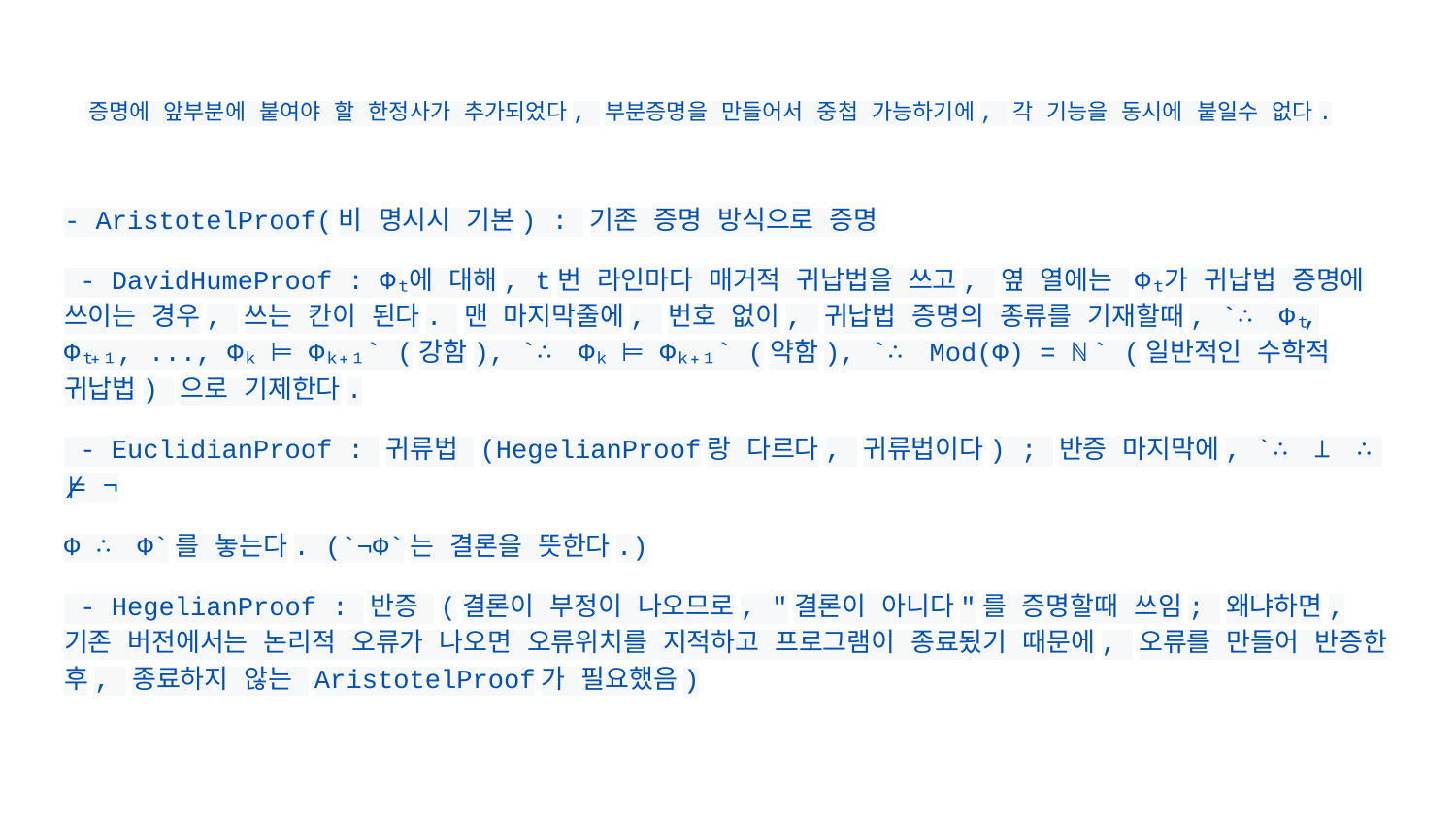

# 증명에 앞부분에 붙여야 할 한정사가 추가되었다, 부분증명을 만들어서 중첩 가능하기에, 각 기능을 동시에 붙일수 없다.
- AristotelProof(비 명시시 기본) : 기존 증명 방식으로 증명
 - DavidHumeProof : Φₜ에 대해, t번 라인마다 매거적 귀납법을 쓰고, 옆 열에는 Φₜ가 귀납법 증명에 쓰이는 경우, 쓰는 칸이 된다. 맨 마지막줄에, 번호 없이, 귀납법 증명의 종류를 기재할때, `∴ Φₜ, Φₜ₊₁, ..., Φₖ ⊨ Φₖ₊₁` (강함), `∴ Φₖ ⊨ Φₖ₊₁` (약함), `∴ Mod(Φ) = ℕ` (일반적인 수학적 귀납법) 으로 기제한다.
 - EuclidianProof : 귀류법 (HegelianProof랑 다르다, 귀류법이다) ; 반증 마지막에, `∴ ⊥ ∴ ⊭ ¬
Φ ∴ Φ`를 놓는다. (`¬Φ`는 결론을 뜻한다.)
 - HegelianProof : 반증 (결론이 부정이 나오므로, "결론이 아니다"를 증명할때 쓰임; 왜냐하면, 기존 버전에서는 논리적 오류가 나오면 오류위치를 지적하고 프로그램이 종료됬기 때문에, 오류를 만들어 반증한 후, 종료하지 않는 AristotelProof가 필요했음)